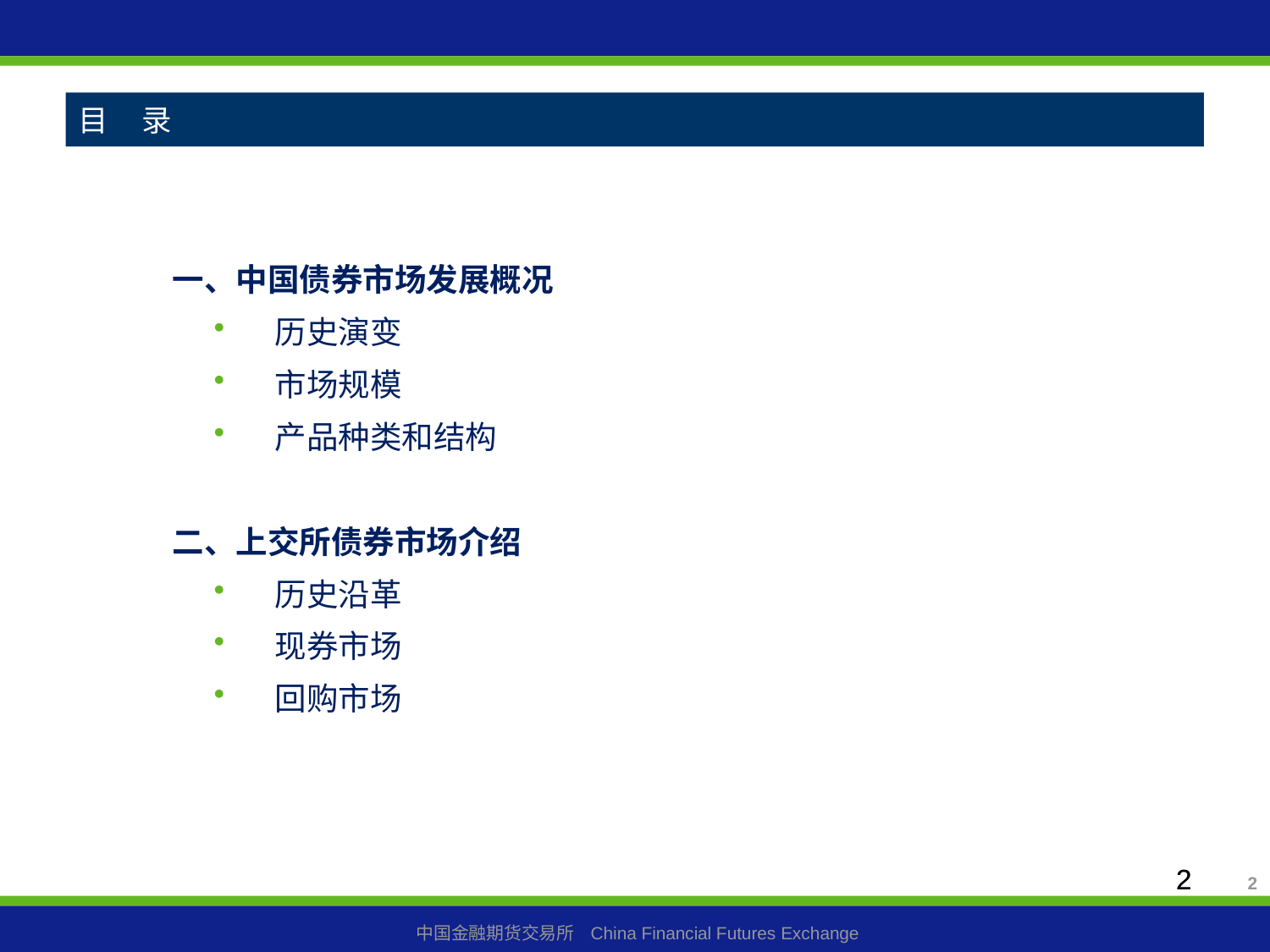

目     录

  一、中国债券市场发展概况
   历史演变
   市场规模
   产品种类和结构

  二、上交所债券市场介绍
   历史沿革
   现券市场
   回购市场

2
2
2